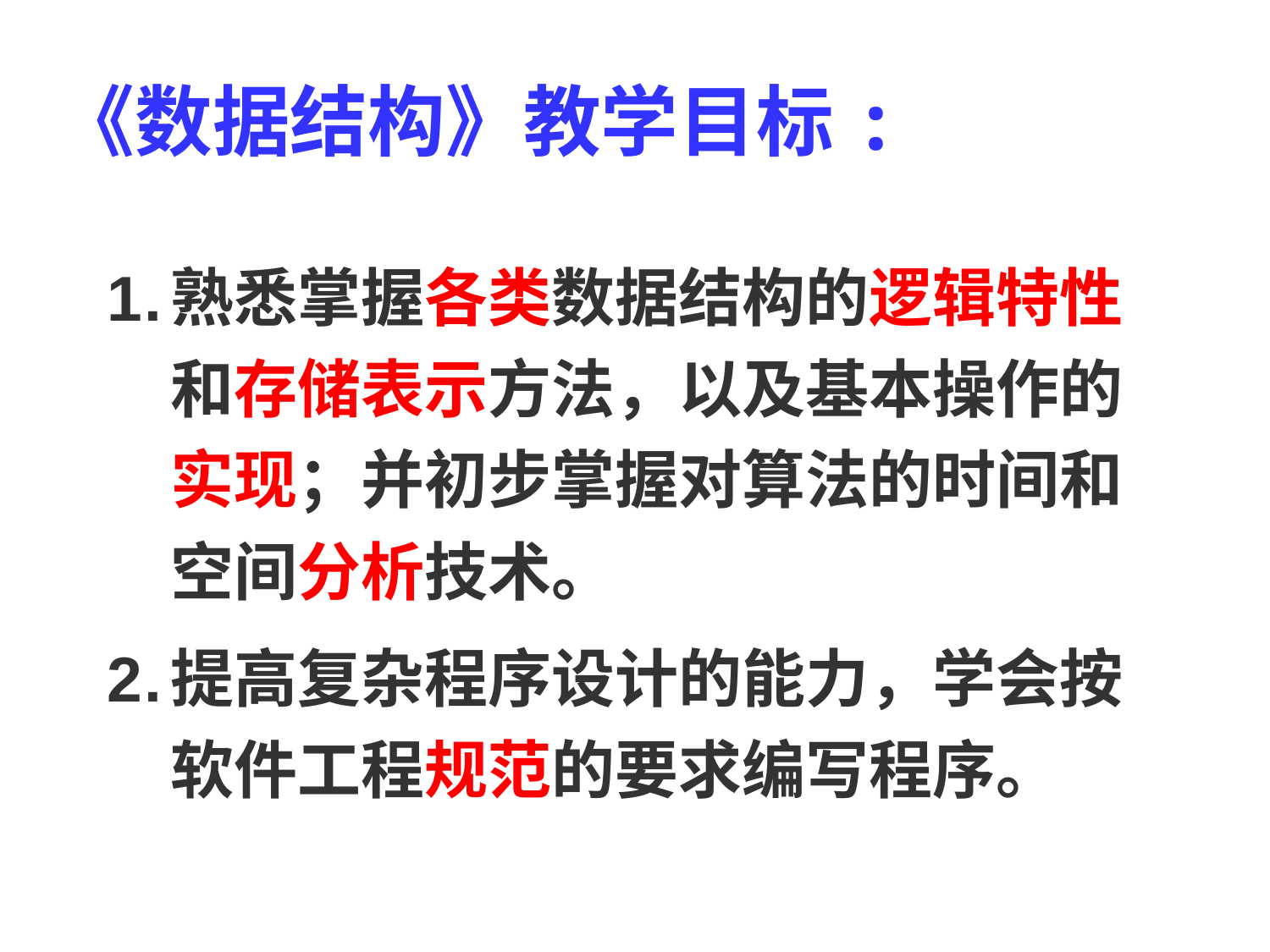

《数据结构》教学目标:
熟悉掌握各类数据结构的逻辑特性和存储表示方法，以及基本操作的实现；并初步掌握对算法的时间和空间分析技术。
提高复杂程序设计的能力，学会按软件工程规范的要求编写程序。